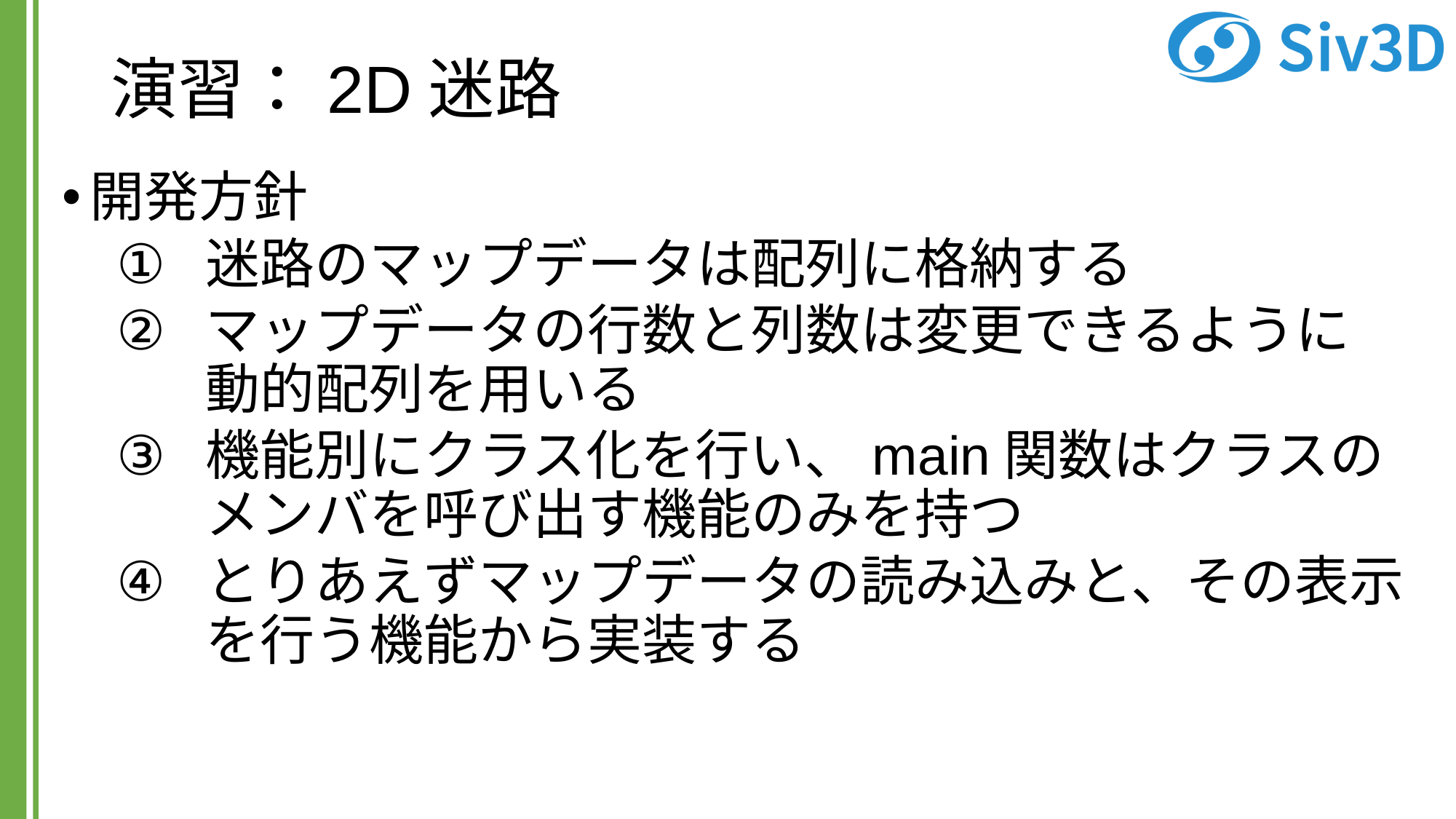

# 演習：2D迷路
開発方針
迷路のマップデータは配列に格納する
マップデータの行数と列数は変更できるように
動的配列を用いる
機能別にクラス化を行い、main関数はクラスの
メンバを呼び出す機能のみを持つ
とりあえずマップデータの読み込みと、その表示を行う機能から実装する